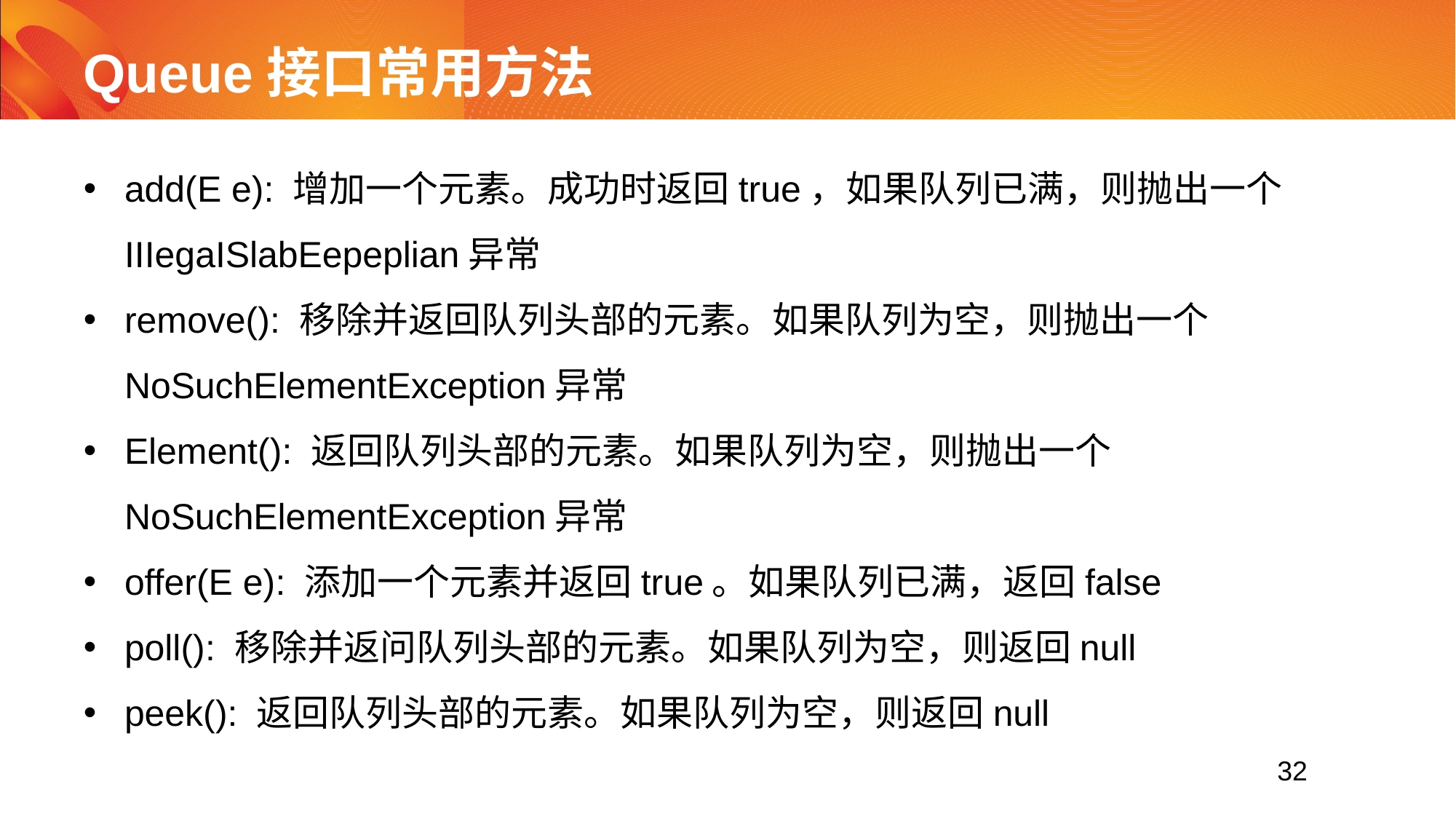

# Queue接口常用方法
add(E e): 增加一个元素。成功时返回true，如果队列已满，则抛出一个IIIegaISlabEepeplian异常
remove(): 移除并返回队列头部的元素。如果队列为空，则抛出一个NoSuchElementException异常
Element(): 返回队列头部的元素。如果队列为空，则抛出一个NoSuchElementException异常
offer(E e): 添加一个元素并返回true。如果队列已满，返回false
poll(): 移除并返问队列头部的元素。如果队列为空，则返回null
peek(): 返回队列头部的元素。如果队列为空，则返回null